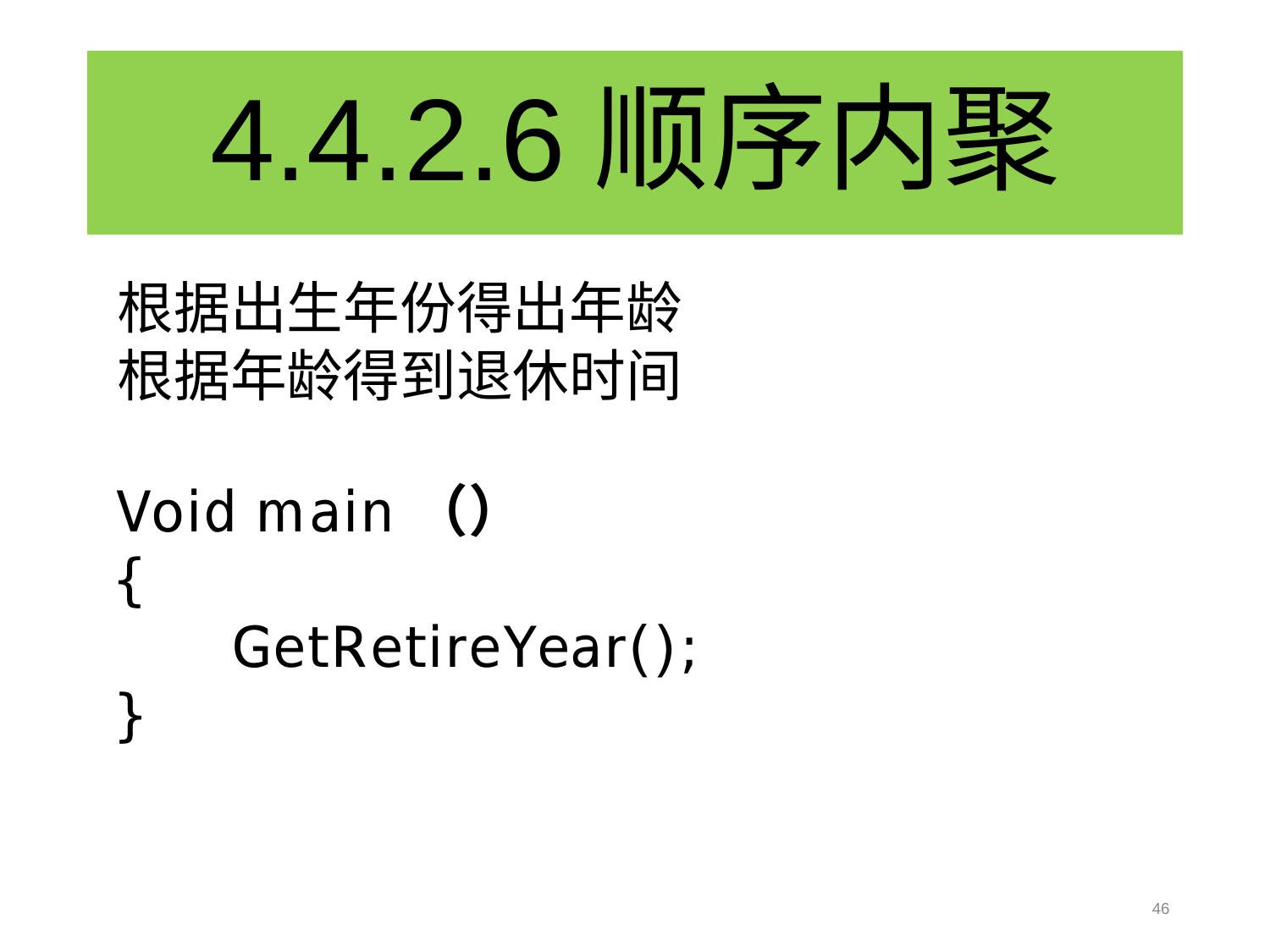

# 4.4.2.6顺序内聚
根据出生年份得出年龄
根据年龄得到退休时间

Void main（）
{
       GetRetireYear();
}
46